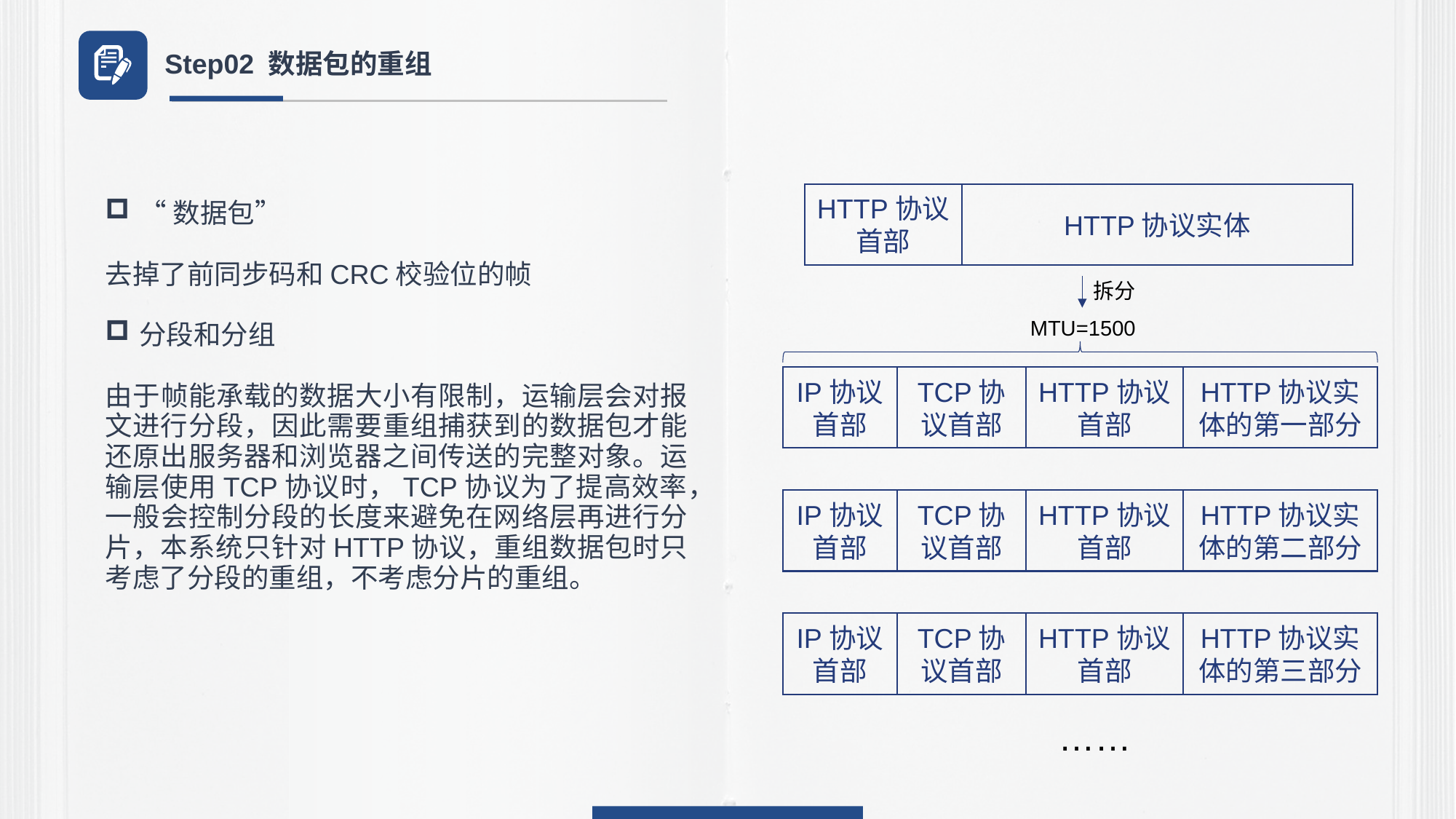

Step02 数据包的重组

HTTP协议首部
HTTP协议实体
“数据包”

去掉了前同步码和CRC校验位的帧

分段和分组

由于帧能承载的数据大小有限制，运输层会对报文进行分段，因此需要重组捕获到的数据包才能还原出服务器和浏览器之间传送的完整对象。运输层使用TCP协议时，TCP协议为了提高效率，一般会控制分段的长度来避免在网络层再进行分片，本系统只针对HTTP协议，重组数据包时只考虑了分段的重组，不考虑分片的重组。
拆分
MTU=1500
IP协议首部
HTTP协议首部
TCP协议首部
HTTP协议实体的第一部分
IP协议首部
HTTP协议首部
TCP协议首部
HTTP协议实体的第二部分
IP协议首部
HTTP协议首部
TCP协议首部
HTTP协议实体的第三部分
……